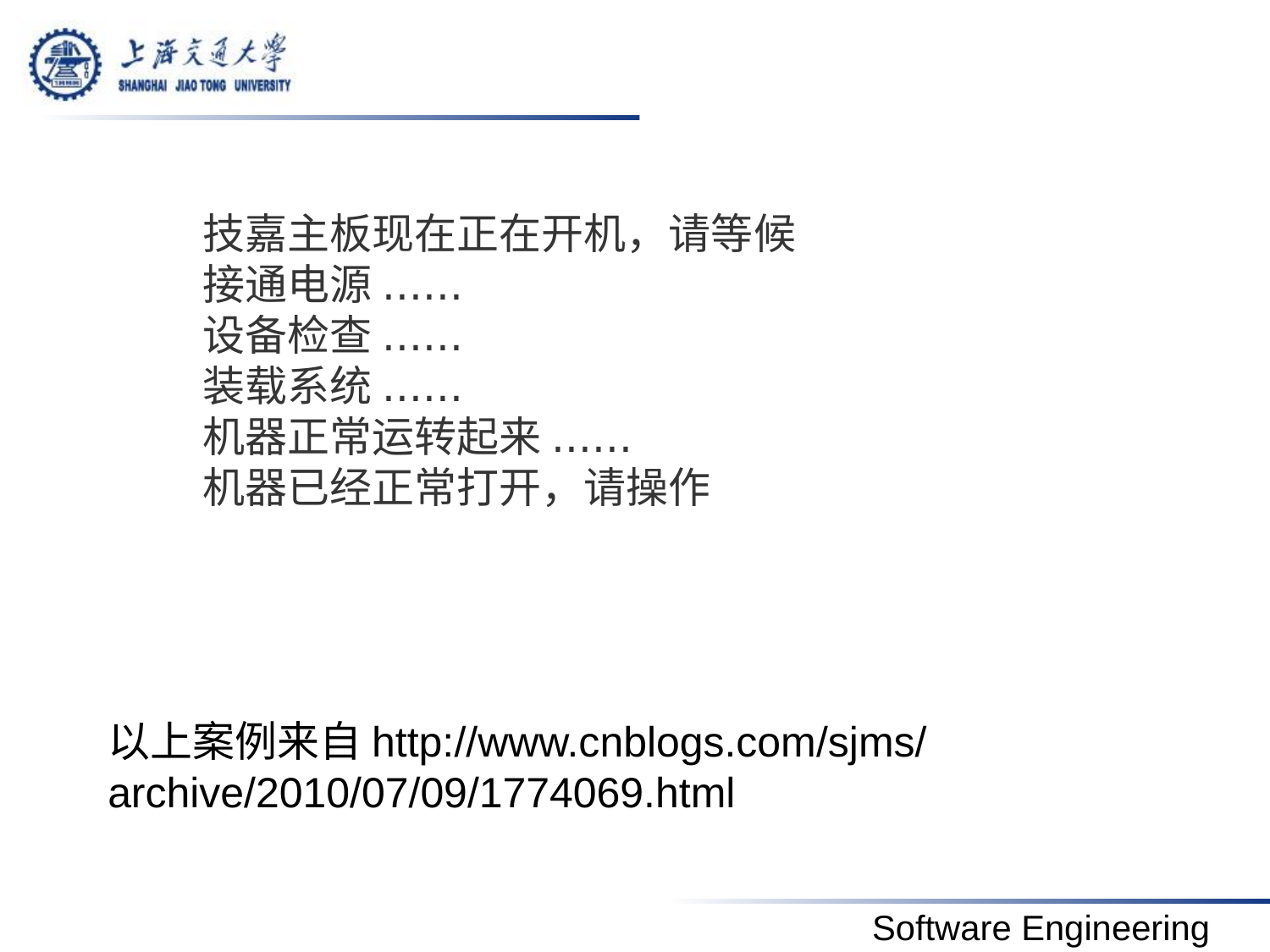

#
技嘉主板现在正在开机，请等候
接通电源......
设备检查......
装载系统......
机器正常运转起来......
机器已经正常打开，请操作
以上案例来自http://www.cnblogs.com/sjms/archive/2010/07/09/1774069.html